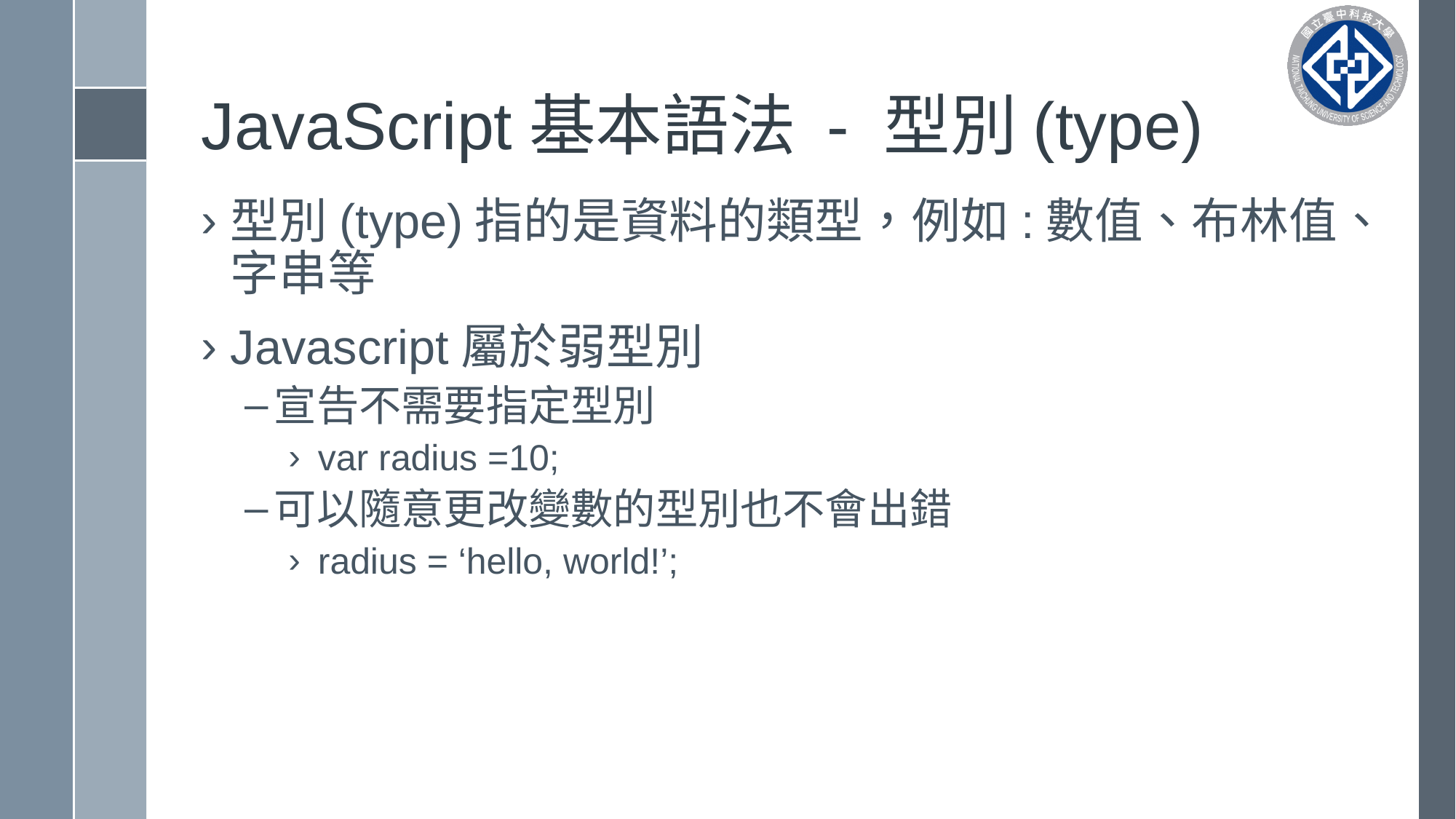

# JavaScript基本語法 - 型別(type)
型別(type)指的是資料的類型，例如:數值、布林值、字串等
Javascript屬於弱型別
宣告不需要指定型別
var radius =10;
可以隨意更改變數的型別也不會出錯
radius = ‘hello, world!’;